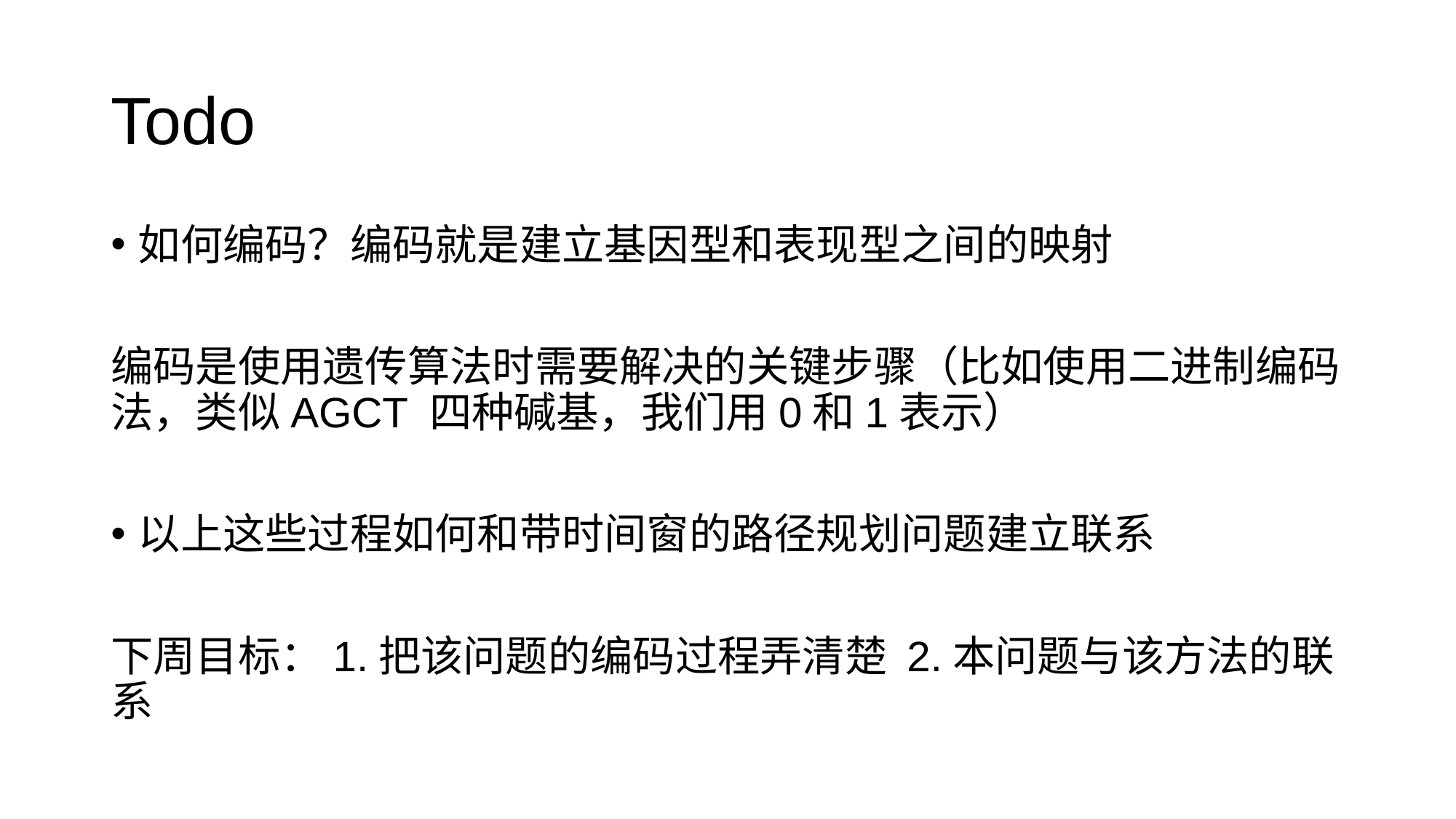

# Todo
如何编码？编码就是建立基因型和表现型之间的映射

编码是使用遗传算法时需要解决的关键步骤（比如使用二进制编码法，类似AGCT 四种碱基，我们用0和1表示）

以上这些过程如何和带时间窗的路径规划问题建立联系

下周目标：1.把该问题的编码过程弄清楚 2.本问题与该方法的联系